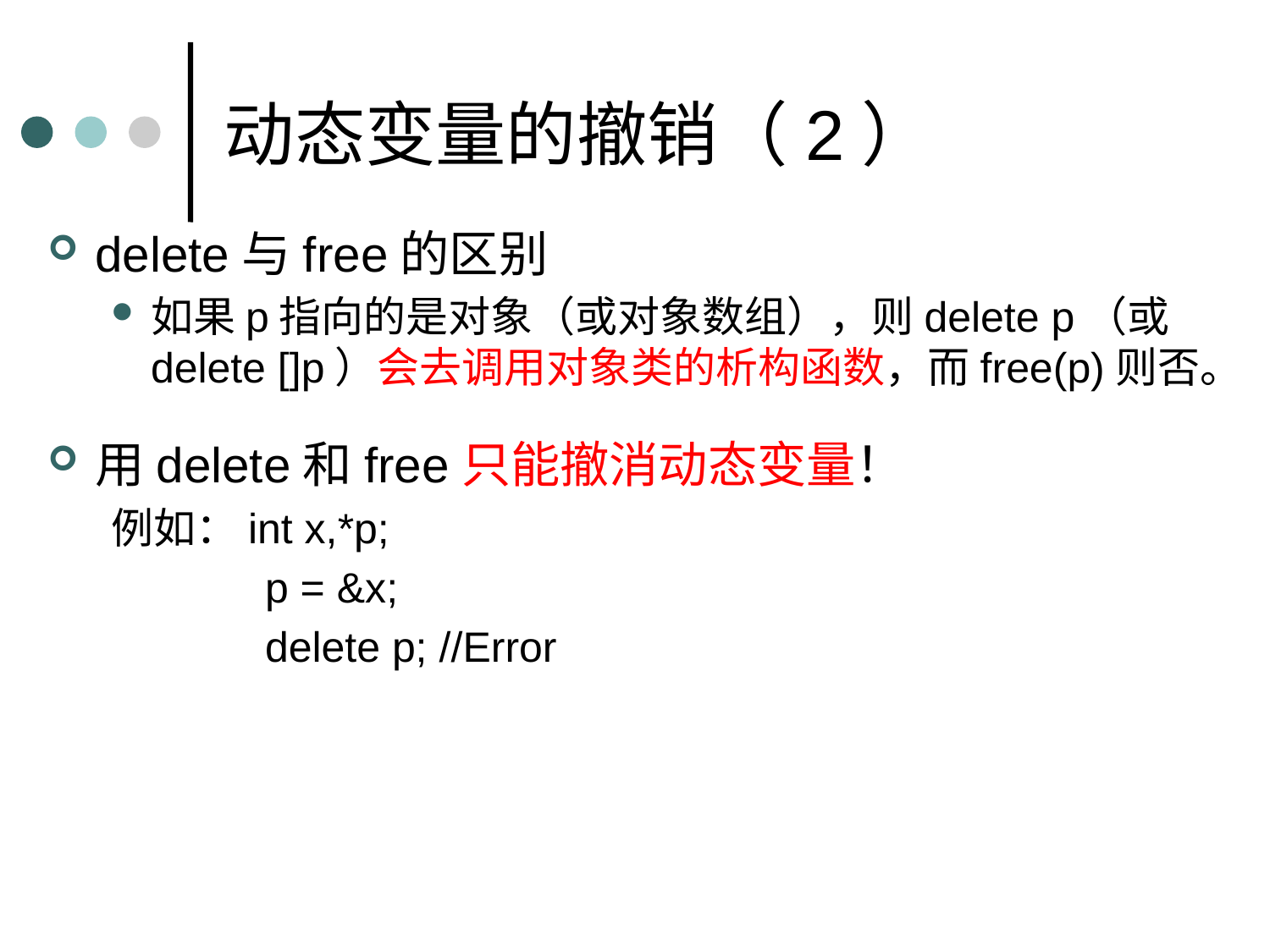

动态变量的撤销（2）
delete与free的区别
如果p指向的是对象（或对象数组），则delete p（或delete []p）会去调用对象类的析构函数，而free(p)则否。
用delete和free只能撤消动态变量！
例如：int x,*p;
             p = &x;
             delete p; //Error